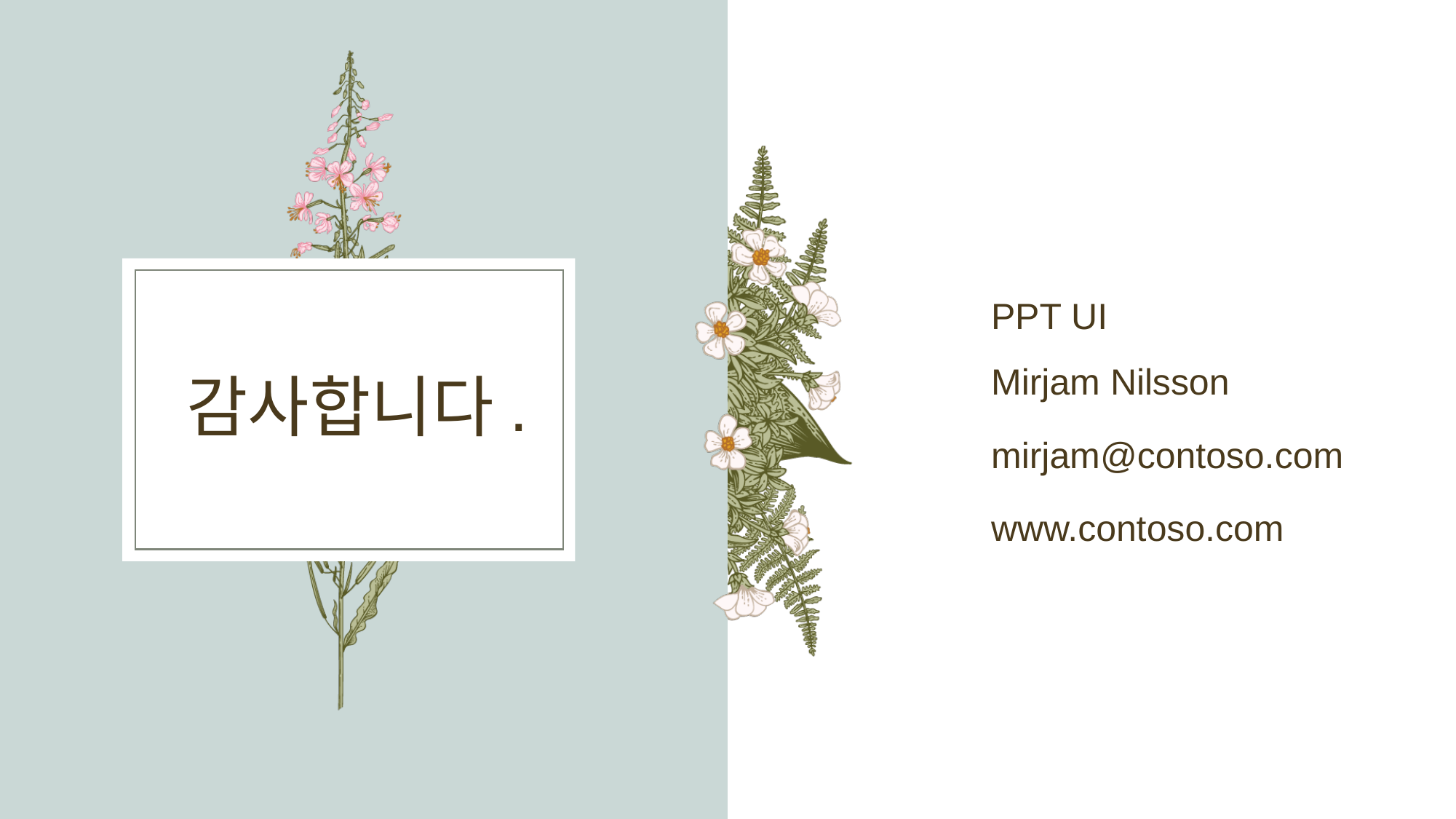

PPT UI
Mirjam Nilsson​
mirjam@contoso.com
www.contoso.com
# 감사합니다.